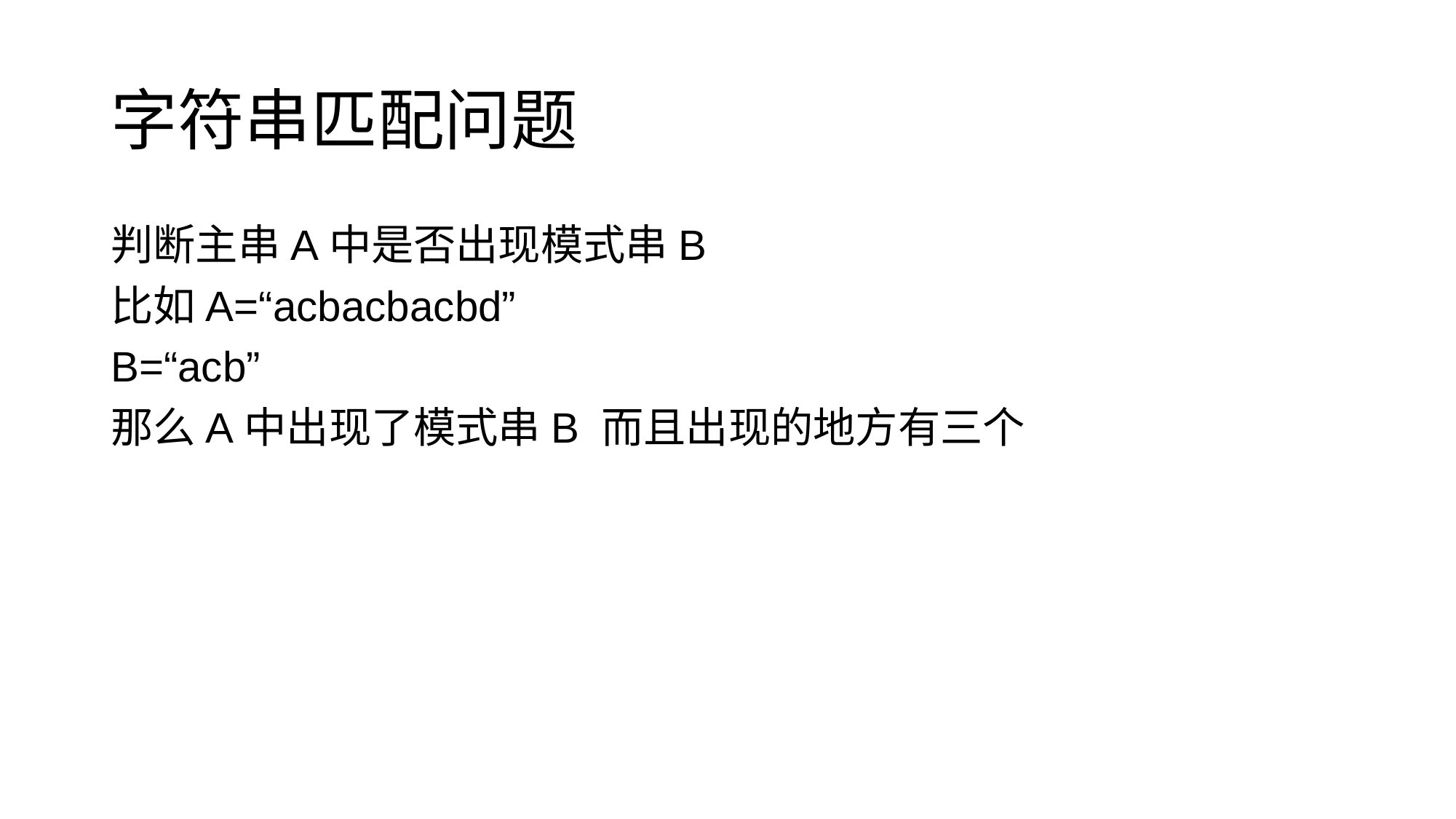

# 字符串匹配问题
判断主串A中是否出现模式串B
比如A=“acbacbacbd”
B=“acb”
那么A中出现了模式串B 而且出现的地方有三个